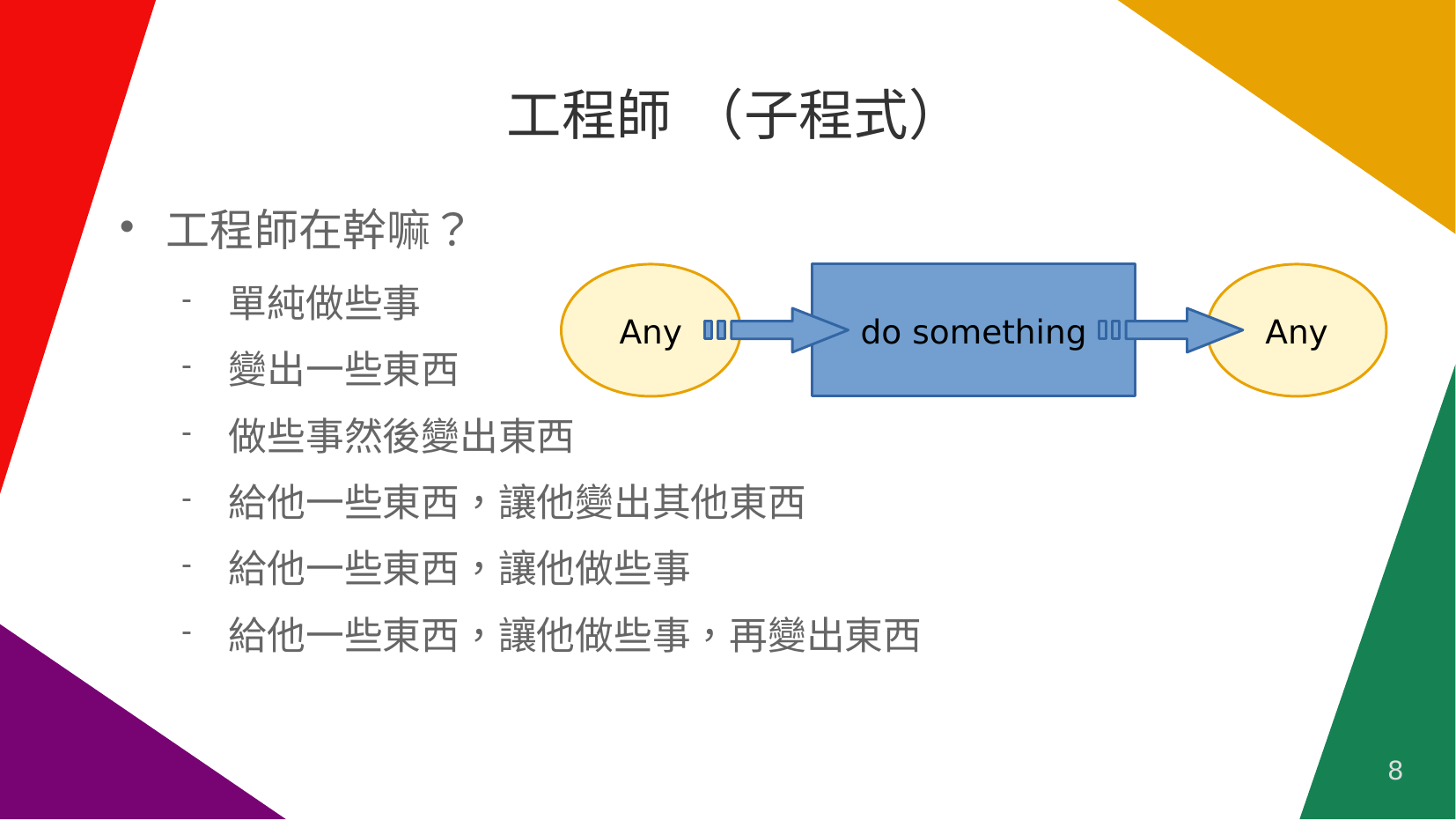

# 工程師 （子程式）
工程師在幹嘛？
單純做些事
變出一些東西
做些事然後變出東西
給他一些東西，讓他變出其他東西
給他一些東西，讓他做些事
給他一些東西，讓他做些事，再變出東西
Any
do something
Any

8